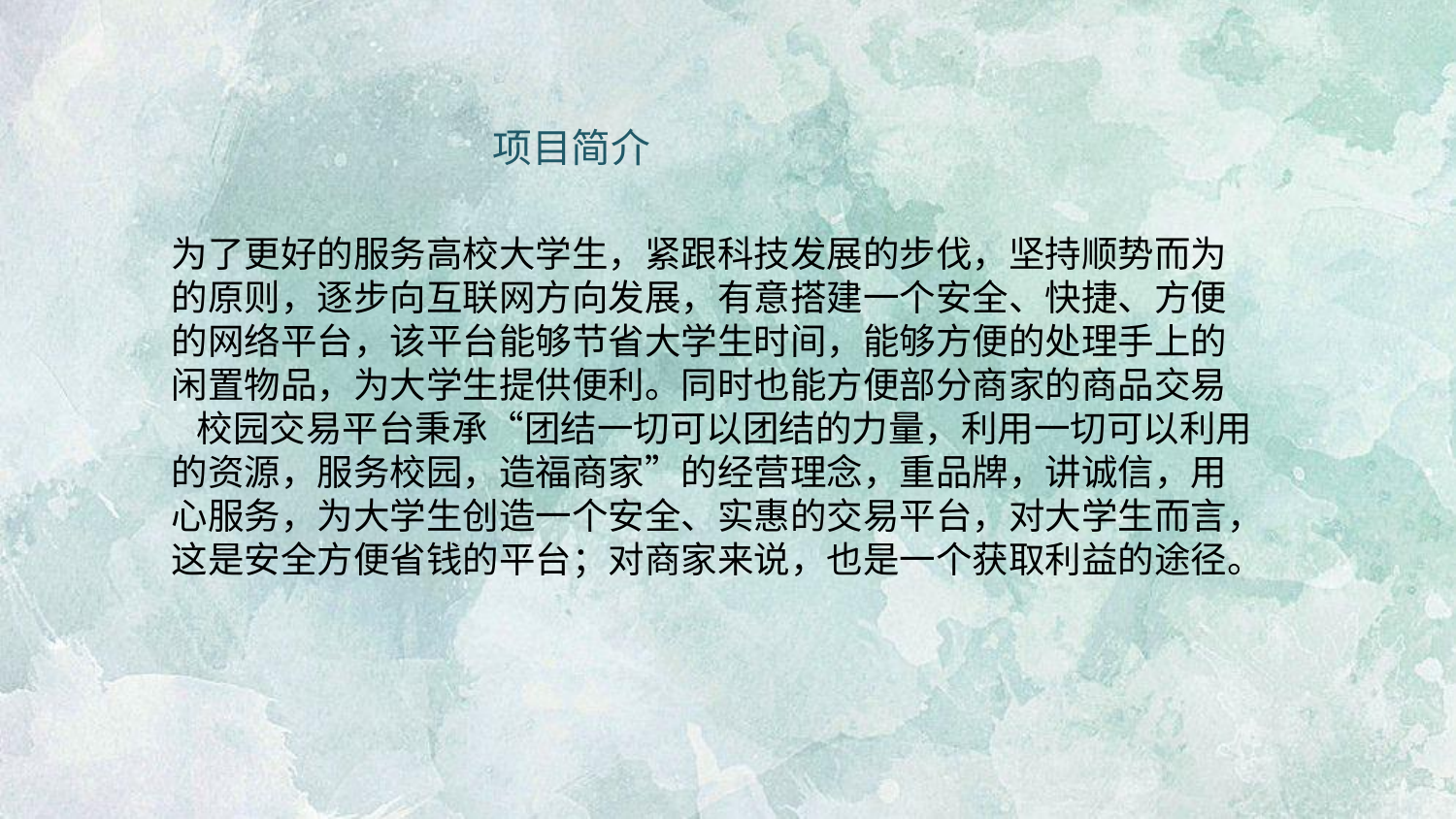

# 项目简介
为了更好的服务高校大学生，紧跟科技发展的步伐，坚持顺势而为的原则，逐步向互联网方向发展，有意搭建一个安全、快捷、方便的网络平台，该平台能够节省大学生时间，能够方便的处理手上的闲置物品，为大学生提供便利。同时也能方便部分商家的商品交易
  校园交易平台秉承“团结一切可以团结的力量，利用一切可以利用的资源，服务校园，造福商家”的经营理念，重品牌，讲诚信，用心服务，为大学生创造一个安全、实惠的交易平台，对大学生而言，这是安全方便省钱的平台；对商家来说，也是一个获取利益的途径。